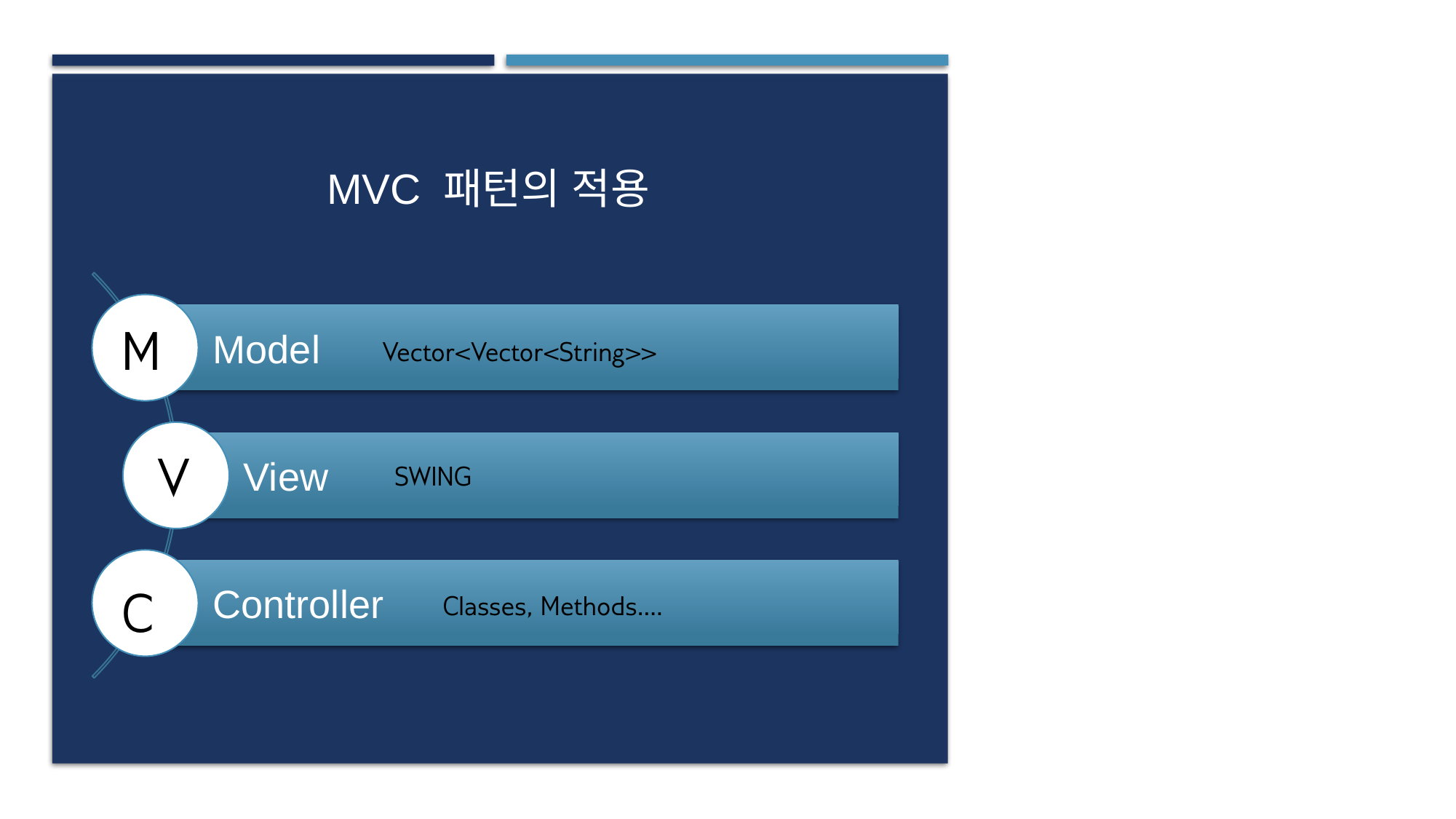

# MVC 패턴의 적용
Model
View
Controller
M
Vector<Vector<String>>
V
SWING
C
Classes, Methods….